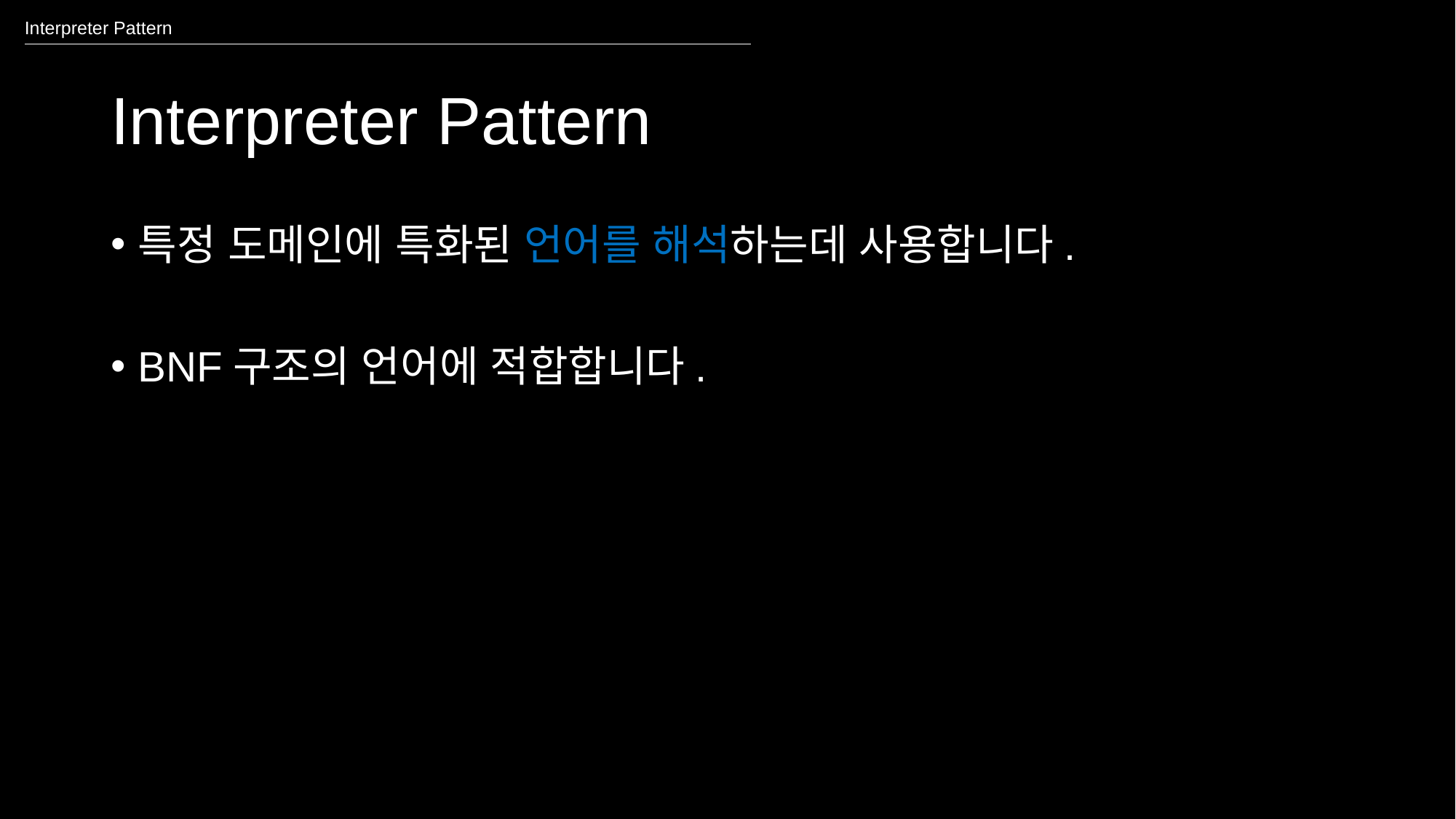

Interpreter Pattern
# Interpreter Pattern
특정 도메인에 특화된 언어를 해석하는데 사용합니다.

BNF구조의 언어에 적합합니다.